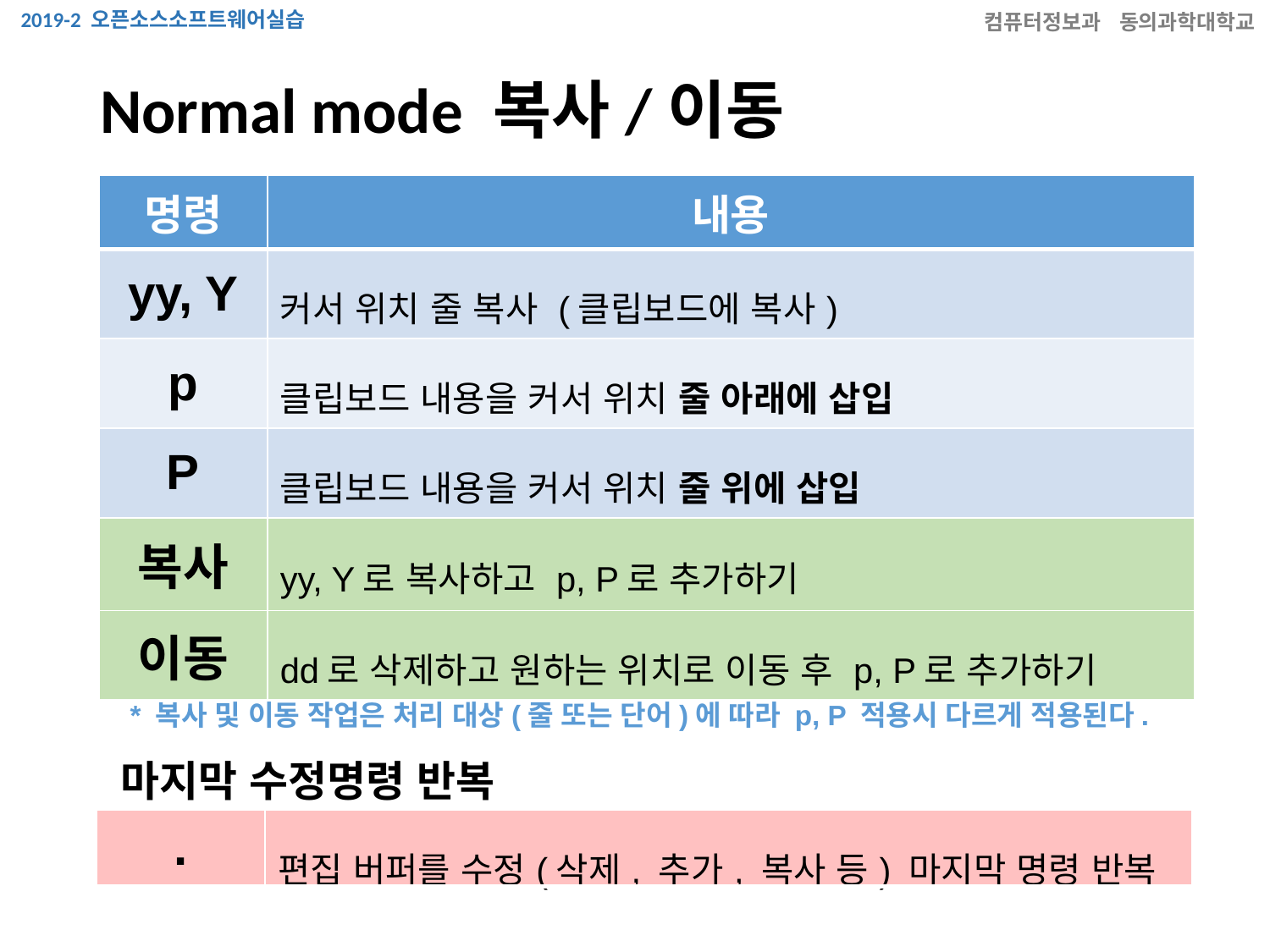

# Normal mode 복사/이동
| 명령 | 내용 |
| --- | --- |
| yy, Y | 커서 위치 줄 복사 (클립보드에 복사) |
| p | 클립보드 내용을 커서 위치 줄 아래에 삽입 |
| P | 클립보드 내용을 커서 위치 줄 위에 삽입 |
| 복사 | yy, Y로 복사하고 p, P로 추가하기 |
| 이동 | dd로 삭제하고 원하는 위치로 이동 후 p, P로 추가하기 |
* 복사 및 이동 작업은 처리 대상(줄 또는 단어)에 따라 p, P 적용시 다르게 적용된다.
마지막 수정명령 반복
| . | 편집 버퍼를 수정(삭제, 추가, 복사 등) 마지막 명령 반복 |
| --- | --- |